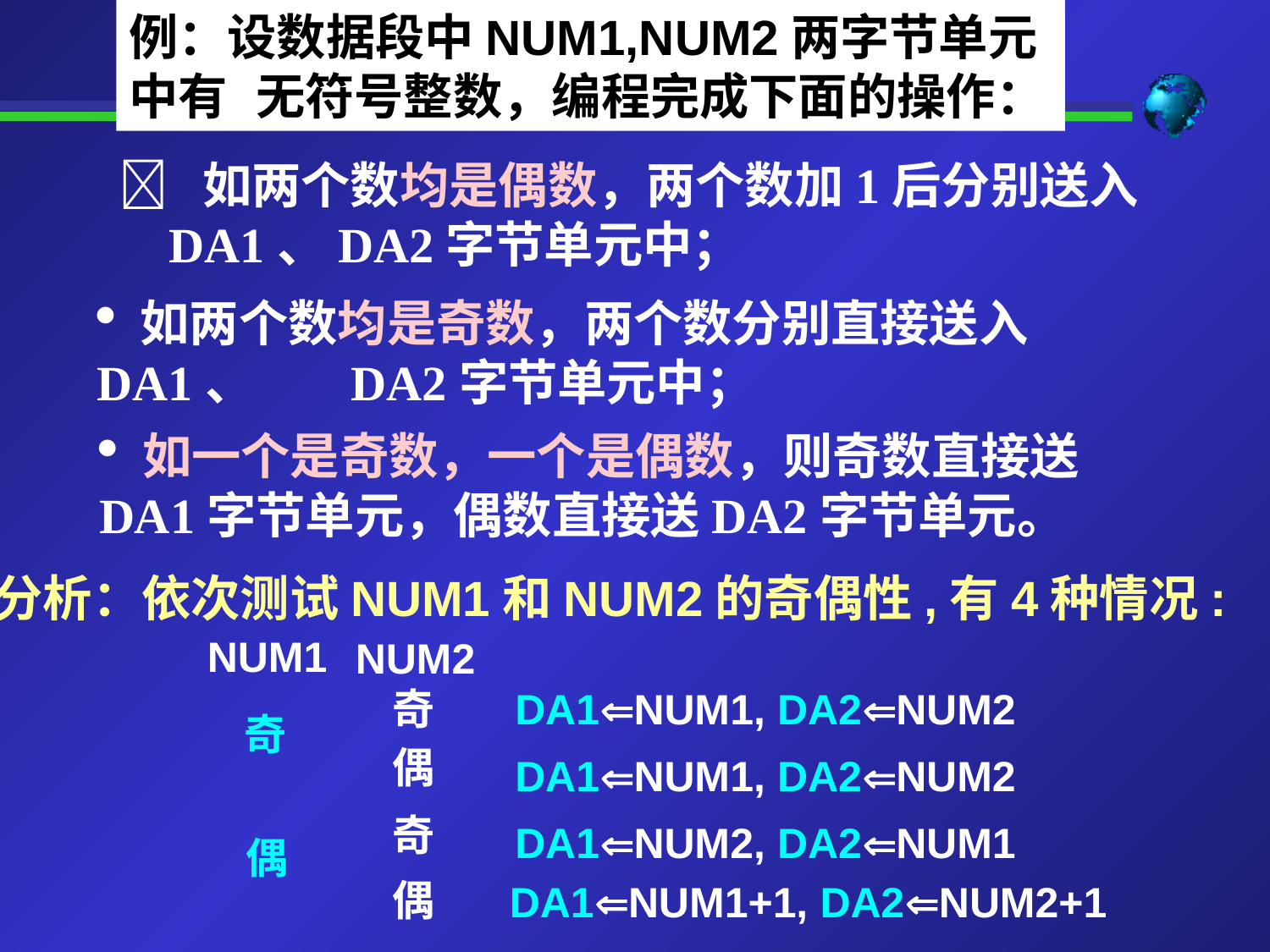

例：设数据段中NUM1,NUM2两字节单元中有 	无符号整数，编程完成下面的操作：
 •  如两个数均是偶数，两个数加1后分别送入
     DA1、DA2字节单元中；
 如两个数均是奇数，两个数分别直接送入DA1、       	DA2字节单元中；
 如一个是奇数，一个是偶数，则奇数直接送   	DA1字节单元，偶数直接送DA2字节单元。
分析：依次测试NUM1和NUM2的奇偶性,有4种情况:
NUM1
NUM2
DA1⇐NUM1, DA2⇐NUM2
奇
奇
偶
DA1⇐NUM1, DA2⇐NUM2
奇
DA1⇐NUM2, DA2⇐NUM1
偶
偶
DA1⇐NUM1+1, DA2⇐NUM2+1
21